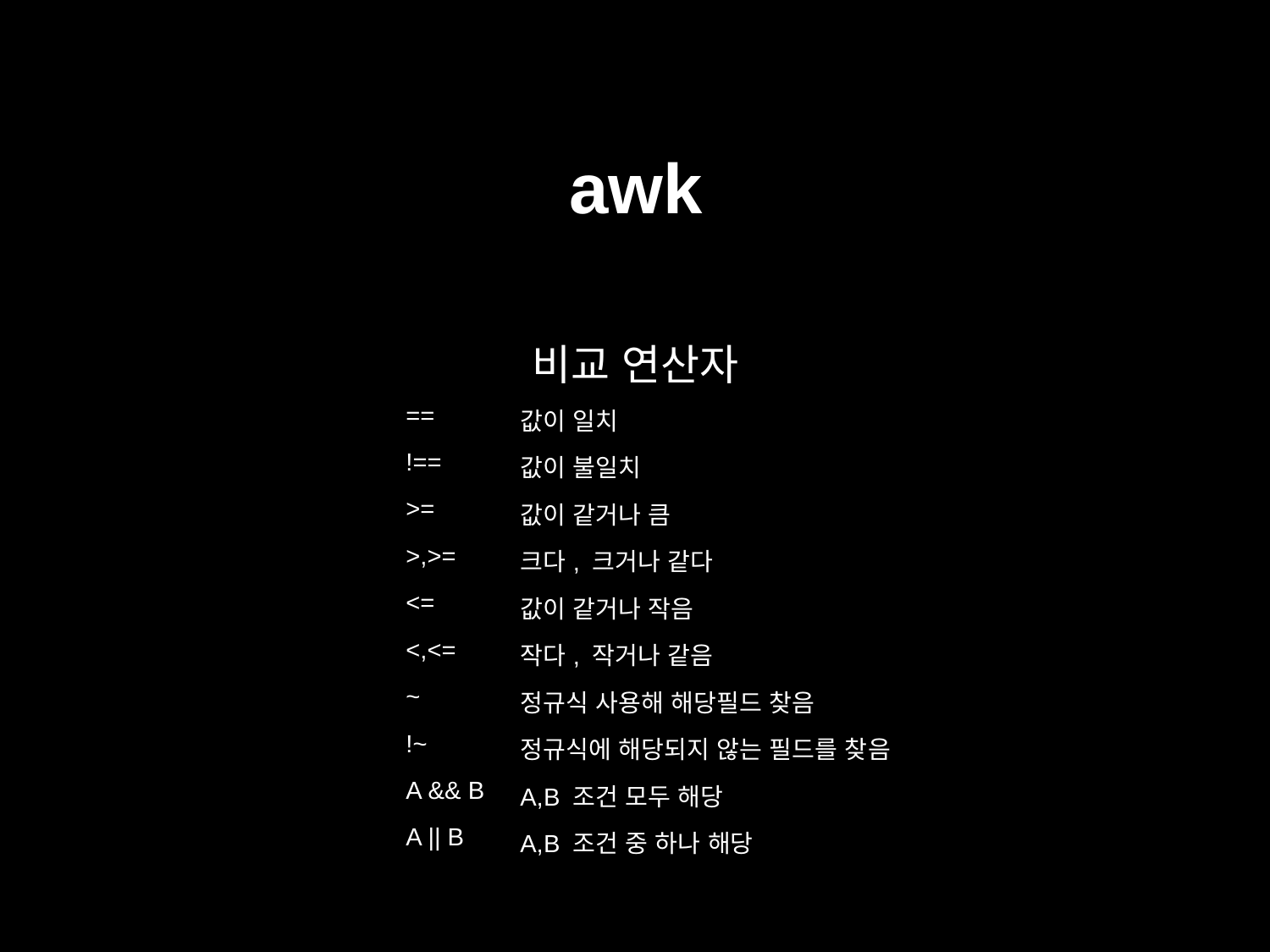

# awk
비교 연산자

| == | 값이 일치 |
| --- | --- |
| !== | 값이 불일치 |
| >= | 값이 같거나 큼 |
| >,>= | 크다, 크거나 같다 |
| <= | 값이 같거나 작음 |
| <,<= | 작다, 작거나 같음 |
| ~ | 정규식 사용해 해당필드 찾음 |
| !~ | 정규식에 해당되지 않는 필드를 찾음 |
| A && B | A,B 조건 모두 해당 |
| A || B | A,B 조건 중 하나 해당 |